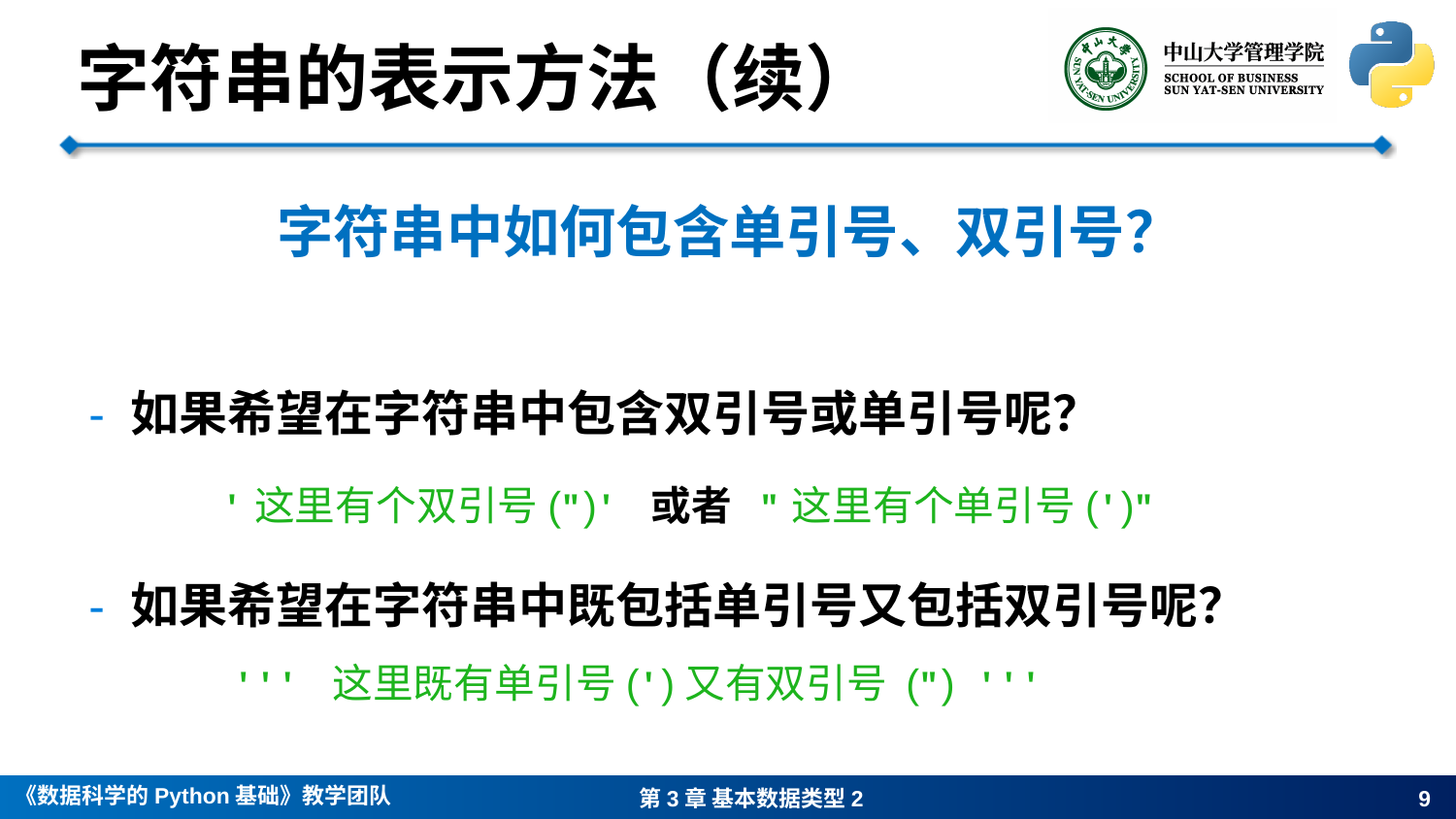

字符串的表示方法（续）
字符串中如何包含单引号、双引号？
- 如果希望在字符串中包含双引号或单引号呢？
            '这里有个双引号(")' 或者  "这里有个单引号(')"
- 如果希望在字符串中既包括单引号又包括双引号呢？
 	''' 这里既有单引号(')又有双引号 (")  '''
9